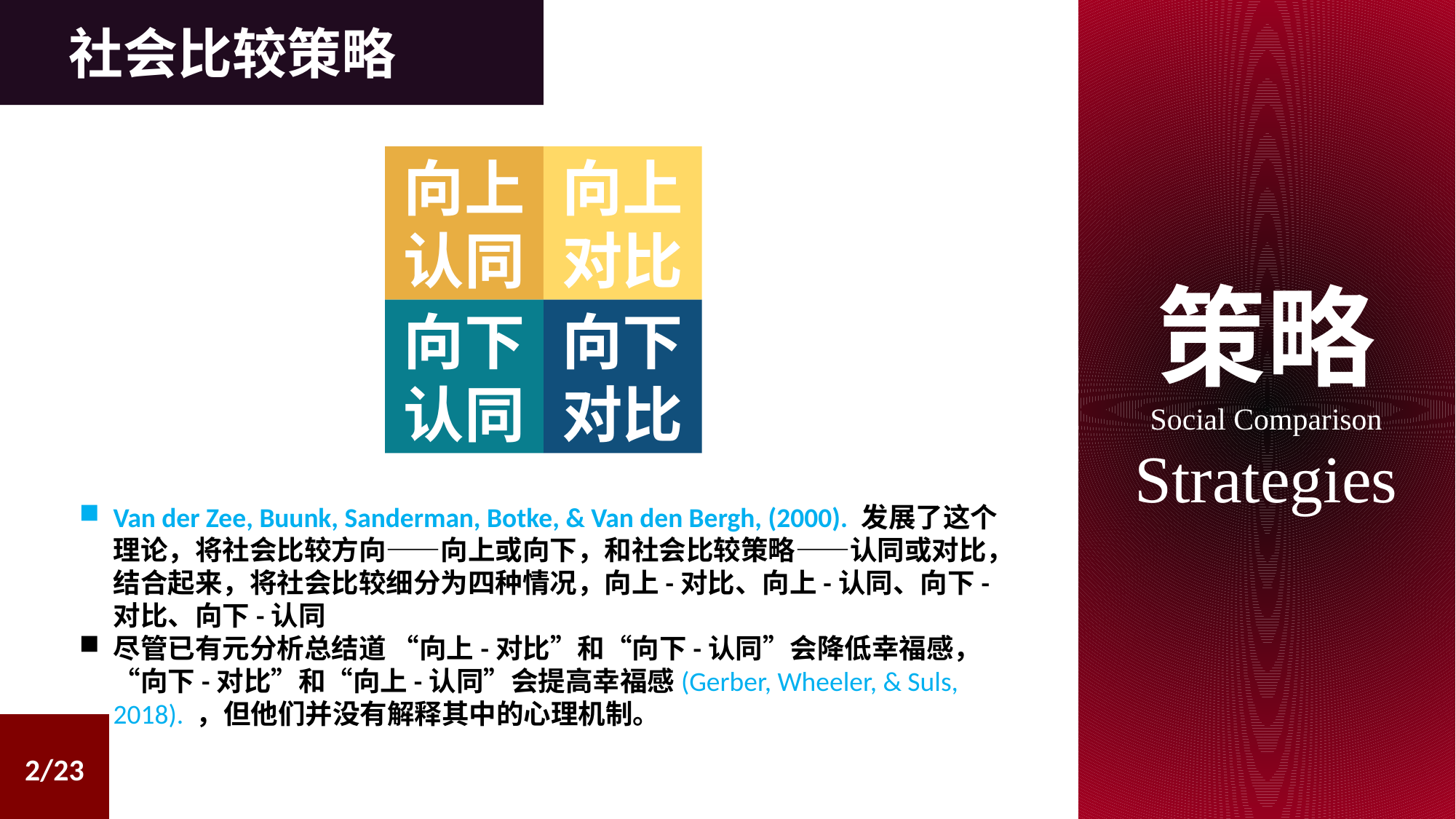

社会比较策略
向上
认同
向上
对比
向下认同
向下对比
策略
Social Comparison
Strategies

Van der Zee, Buunk, Sanderman, Botke, & Van den Bergh, (2000). 发展了这个理论，将社会比较方向——向上或向下，和社会比较策略——认同或对比，结合起来，将社会比较细分为四种情况，向上-对比、向上-认同、向下-对比、向下-认同
尽管已有元分析总结道 “向上-对比”和“向下-认同”会降低幸福感，“向下-对比”和“向上-认同”会提高幸福感(Gerber, Wheeler, & Suls, 2018). ，但他们并没有解释其中的心理机制。

2/23